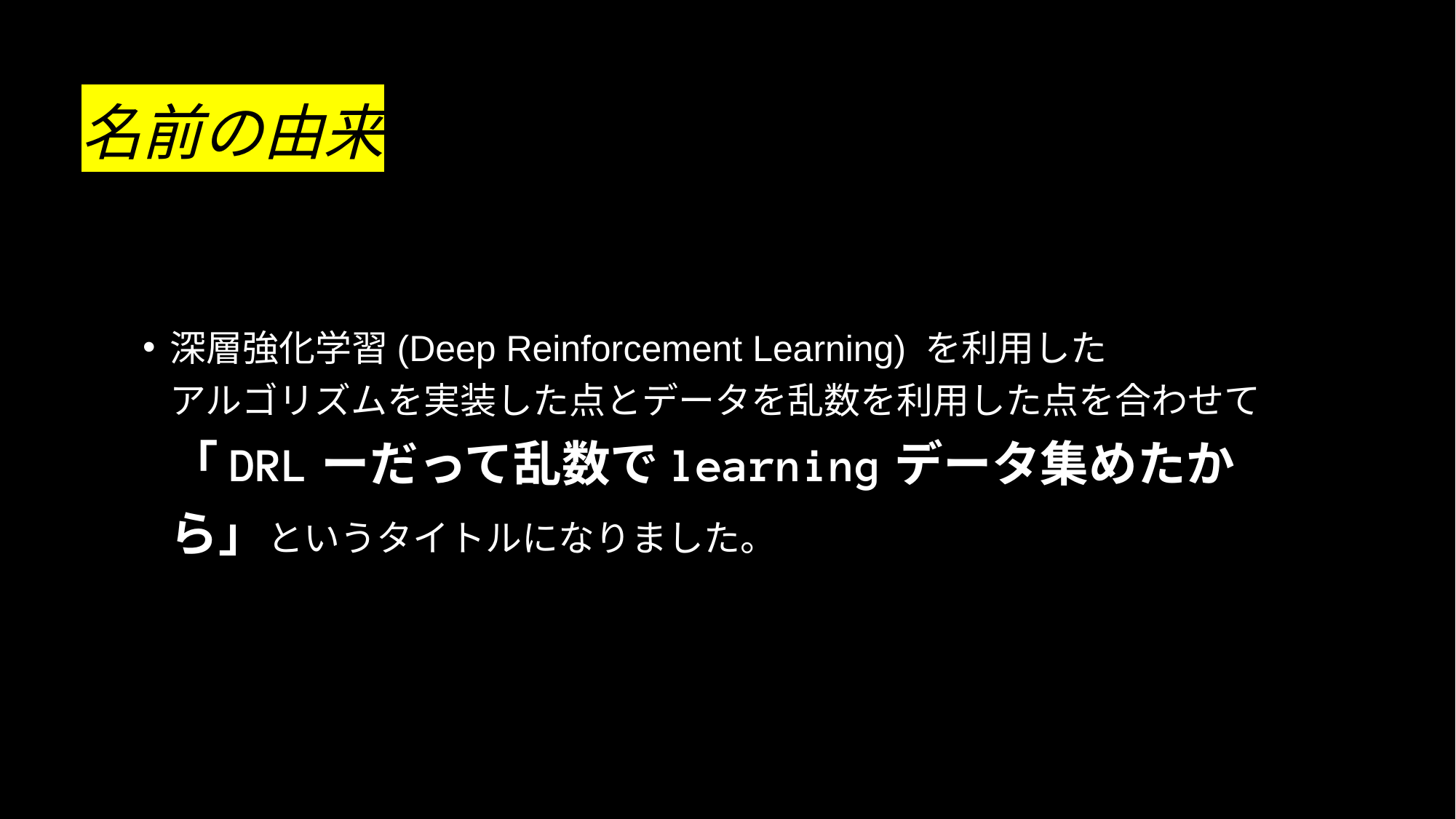

# 名前の由来
深層強化学習(Deep Reinforcement Learning) を利用した
アルゴリズムを実装した点とデータを乱数を利用した点を合わせて「DRLーだって乱数でlearningデータ集めたから」というタイトルになりました。